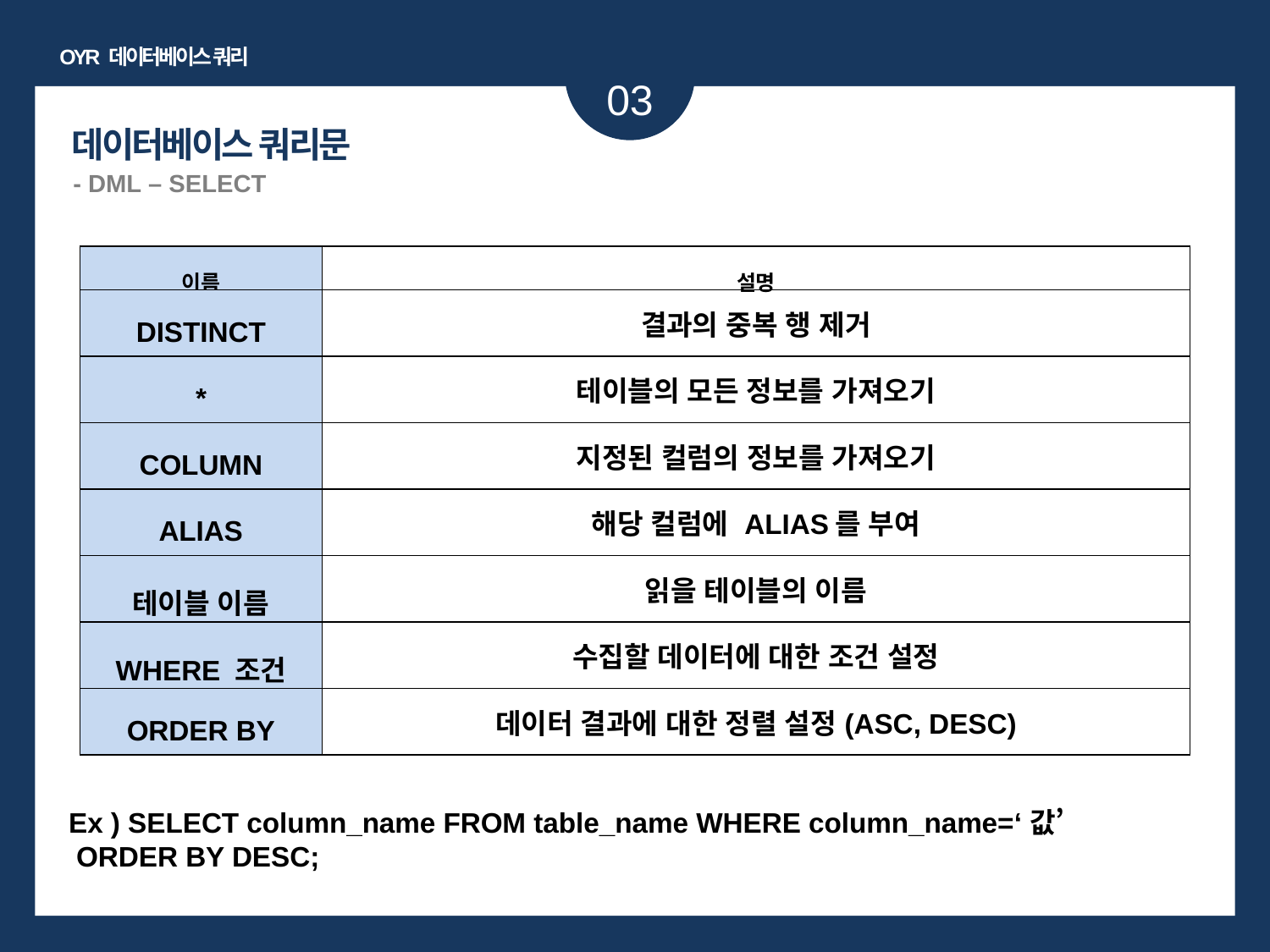

OYR 데이터베이스 쿼리
03

데이터베이스 쿼리문
- DML – SELECT
| 이름 | 설명 |
| --- | --- |
| DISTINCT | 결과의 중복 행 제거 |
| \* | 테이블의 모든 정보를 가져오기 |
| COLUMN | 지정된 컬럼의 정보를 가져오기 |
| ALIAS | 해당 컬럼에 ALIAS를 부여 |
| 테이블 이름 | 읽을 테이블의 이름 |
| WHERE 조건 | 수집할 데이터에 대한 조건 설정 |
| ORDER BY | 데이터 결과에 대한 정렬 설정(ASC, DESC) |
Ex ) SELECT column_name FROM table_name WHERE column_name=‘값’
 ORDER BY DESC;